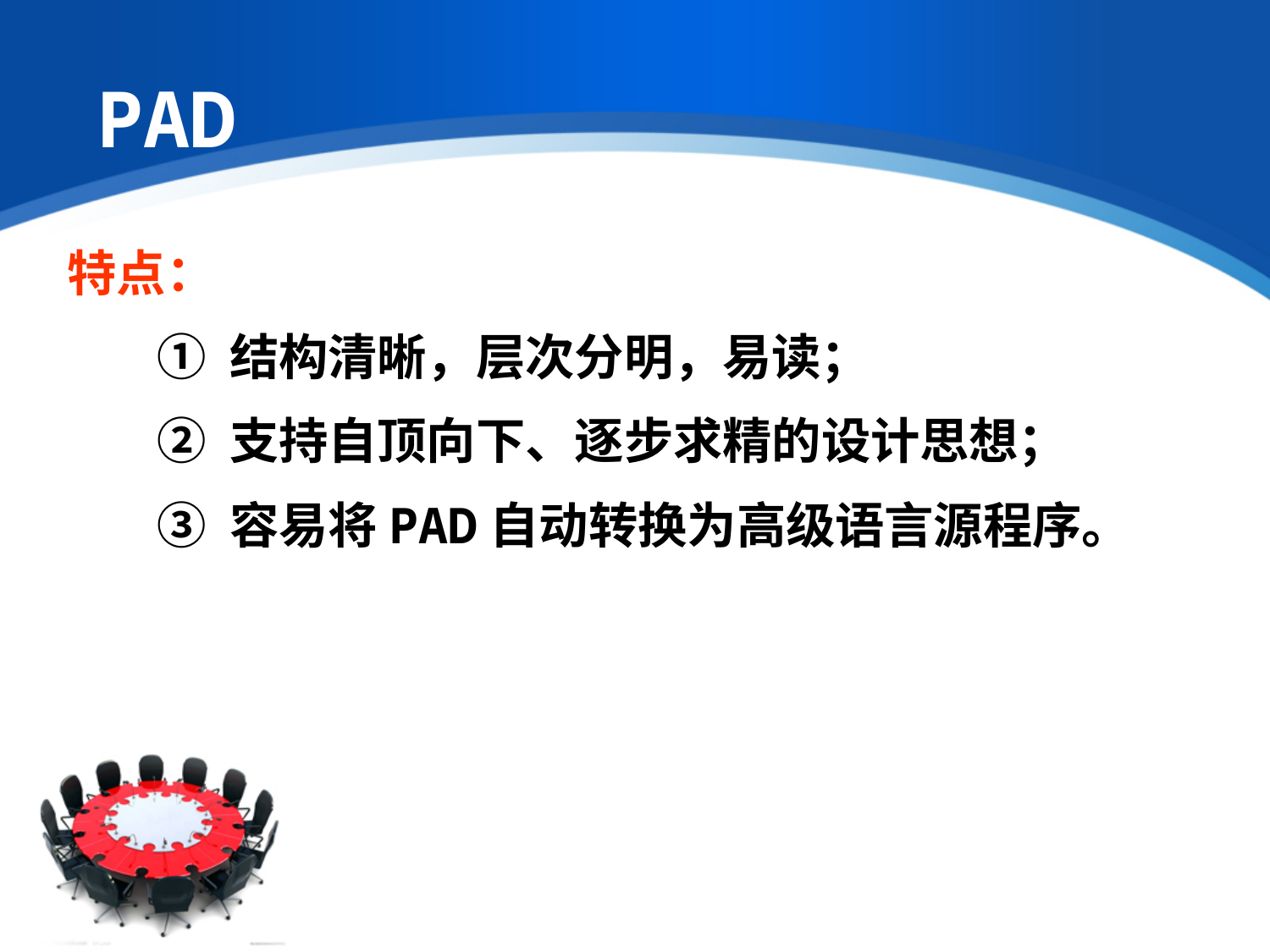

PAD
特点：
        ① 结构清晰，层次分明，易读；
        ② 支持自顶向下、逐步求精的设计思想；
        ③ 容易将PAD自动转换为高级语言源程序。